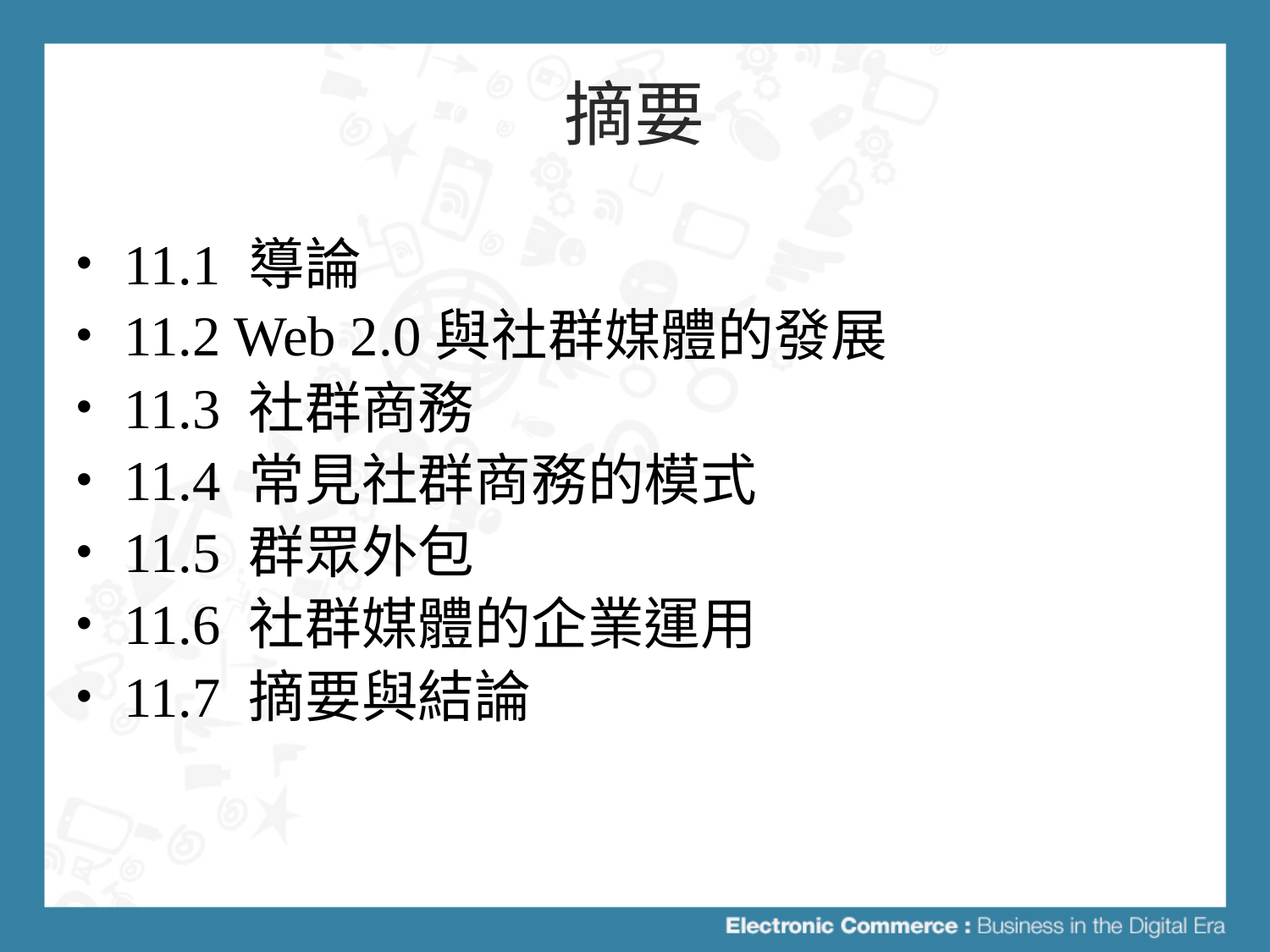

# 摘要
11.1 導論
11.2 Web 2.0與社群媒體的發展
11.3 社群商務
11.4 常見社群商務的模式
11.5 群眾外包
11.6 社群媒體的企業運用
11.7 摘要與結論